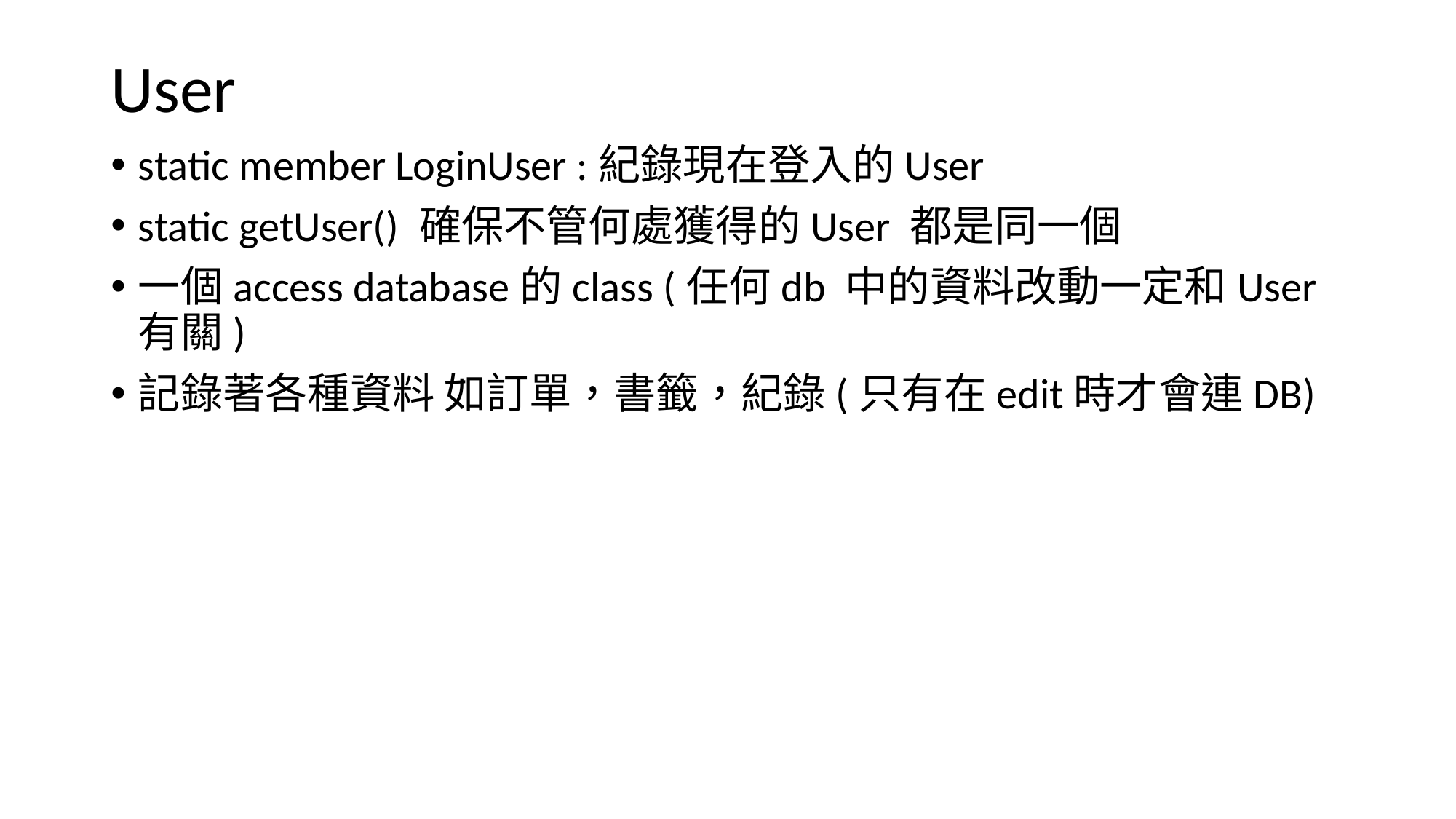

# User
static member LoginUser :紀錄現在登入的User
static getUser() 確保不管何處獲得的User 都是同一個
一個access database的class (任何db 中的資料改動一定和User有關)
記錄著各種資料 如訂單，書籤，紀錄(只有在edit時才會連DB)